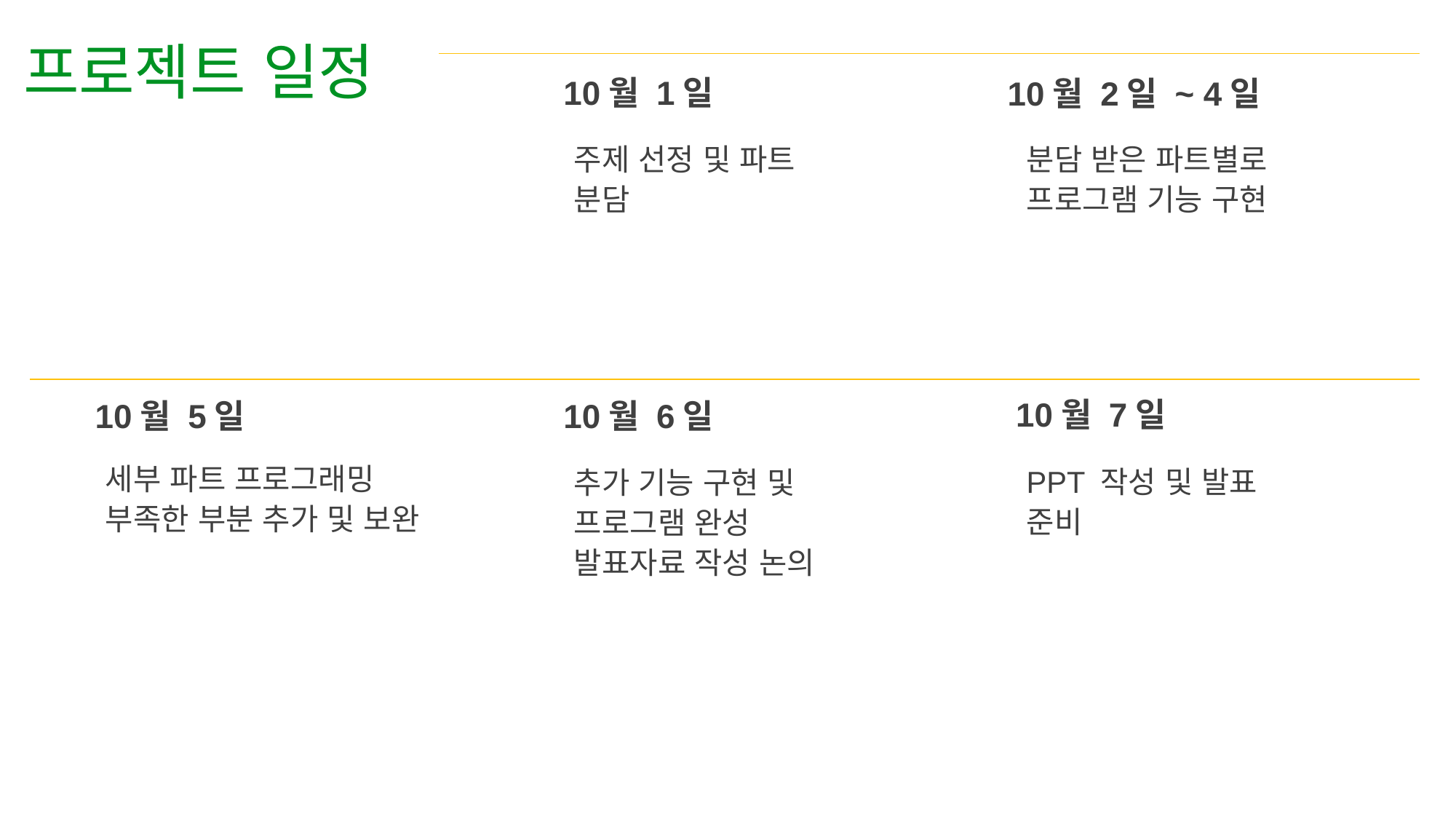

프로젝트 일정
10월 1일
10월 2일 ~ 4일
주제 선정 및 파트 분담
분담 받은 파트별로
프로그램 기능 구현
10월 7일
10월 5일
10월 6일
세부 파트 프로그래밍
부족한 부분 추가 및 보완
PPT 작성 및 발표 준비
추가 기능 구현 및
프로그램 완성
발표자료 작성 논의